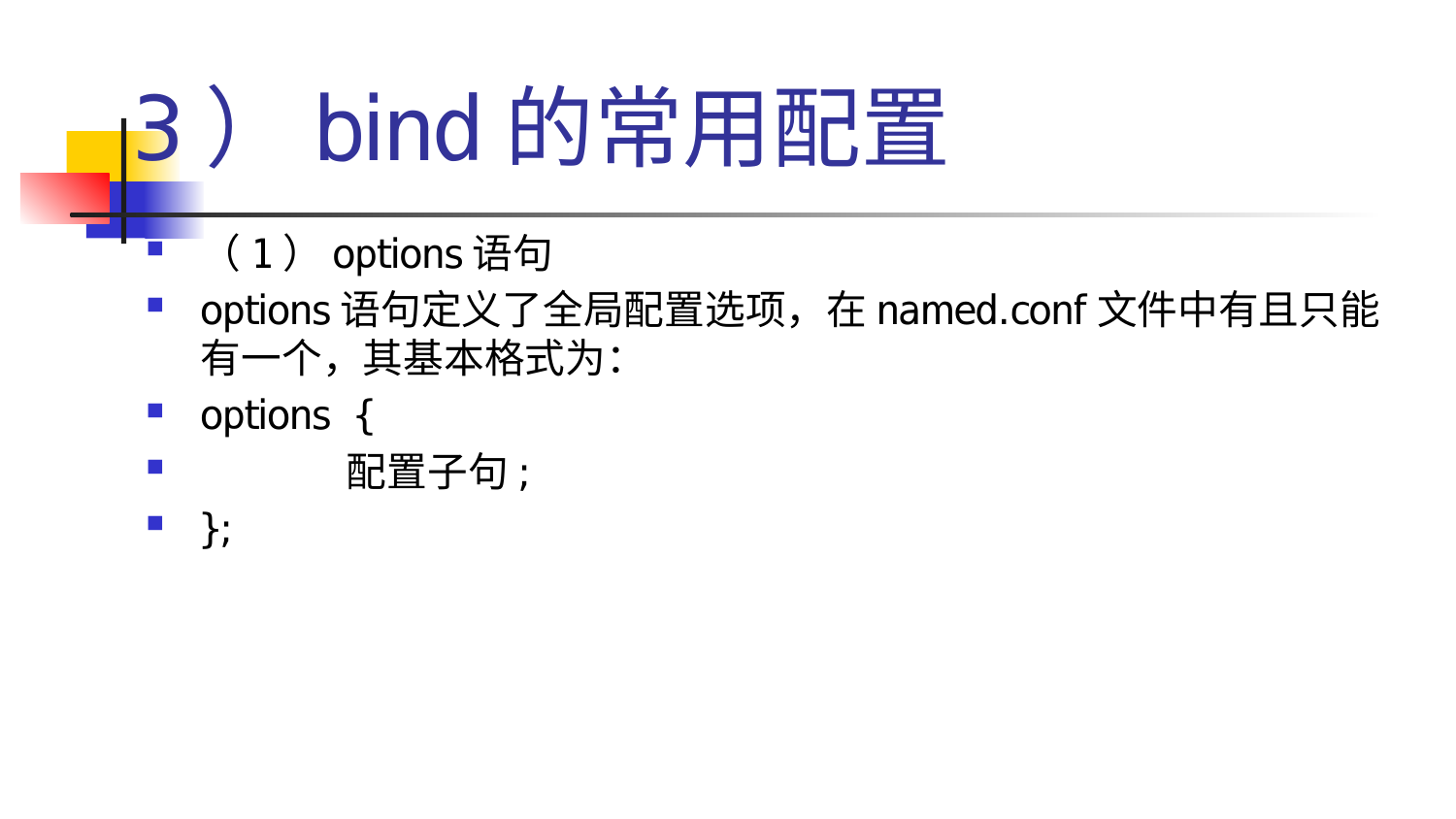

# 3）bind的常用配置
（1）options语句
options语句定义了全局配置选项，在named.conf文件中有且只能有一个，其基本格式为：
options  {
	配置子句;
};